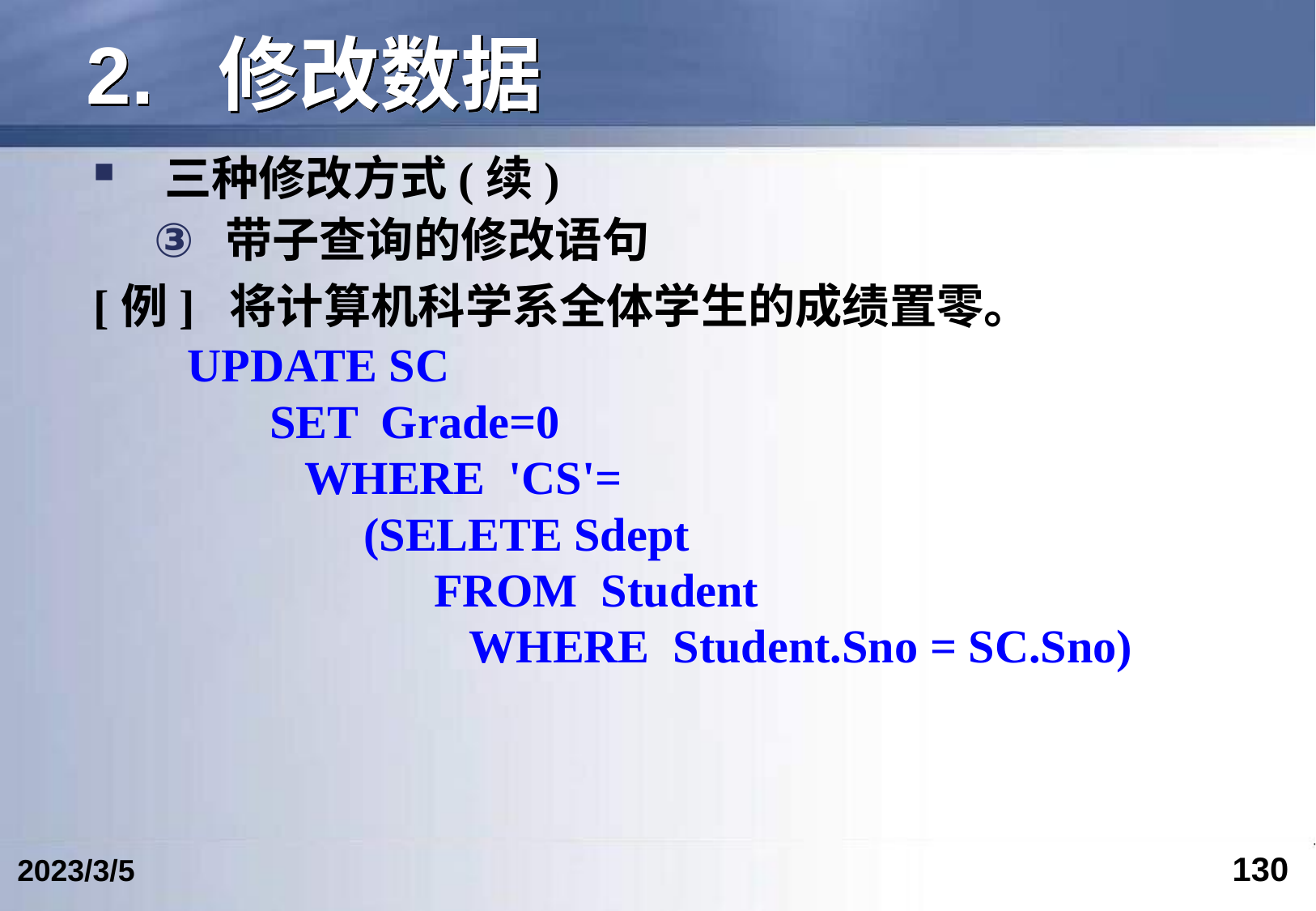

# 2.  修改数据
三种修改方式(续)
带子查询的修改语句
[例]  将计算机科学系全体学生的成绩置零。
        UPDATE SC
               SET  Grade=0
                  WHERE  'CS'=
                       (SELETE Sdept
                             FROM  Student
                                WHERE  Student.Sno = SC.Sno)
130
2023/3/5